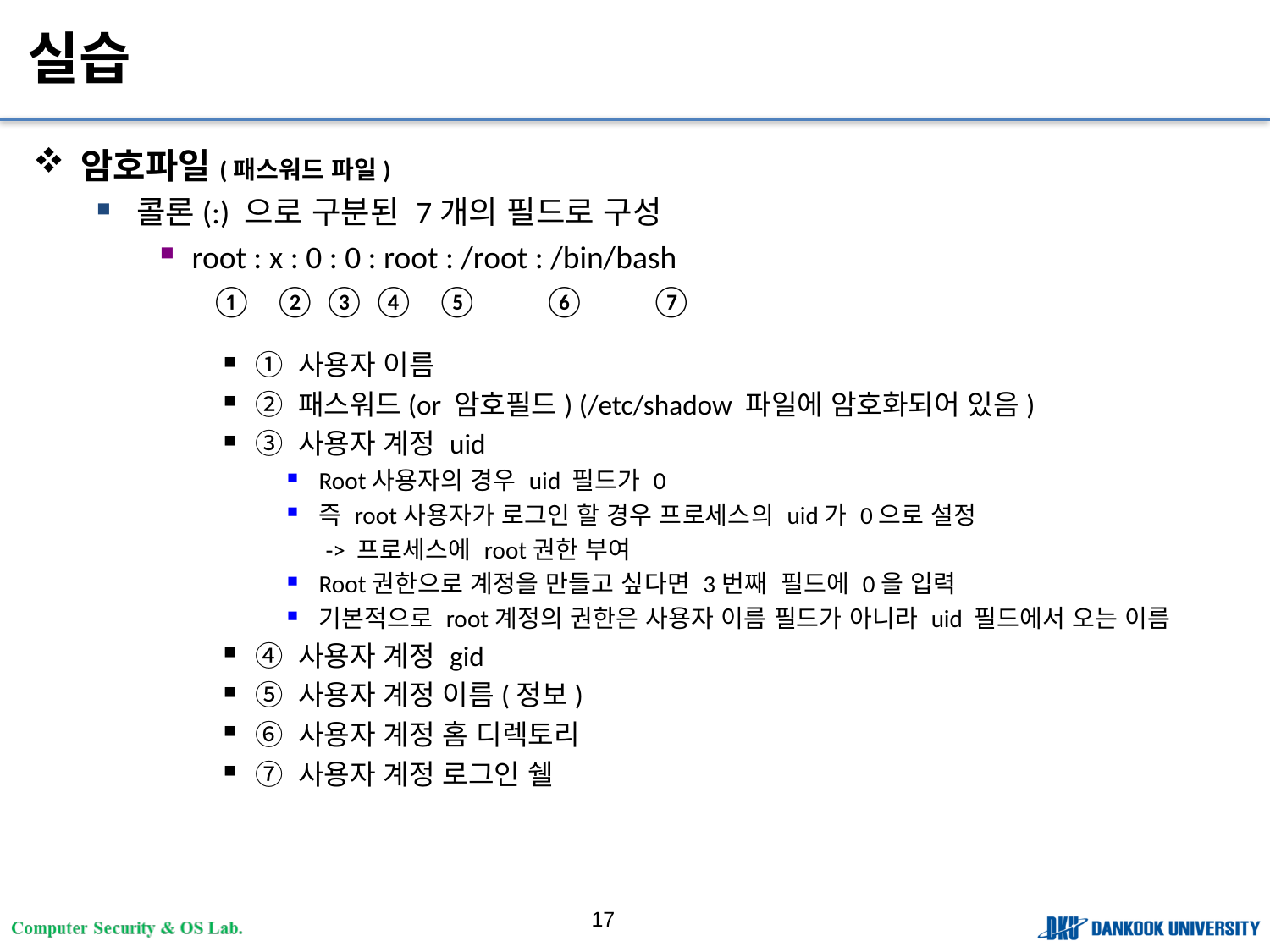

# 실습
암호파일(패스워드 파일)
콜론(:) 으로 구분된 7개의 필드로 구성
root : x : 0 : 0 : root : /root : /bin/bash
       ①   ② ③ ④   ⑤         ⑥         ⑦
① 사용자 이름
② 패스워드(or 암호필드) (/etc/shadow 파일에 암호화되어 있음)
③ 사용자 계정 uid
Root사용자의 경우 uid 필드가 0
즉 root사용자가 로그인 할 경우 프로세스의 uid가 0으로 설정
       -> 프로세스에 root권한 부여
Root권한으로 계정을 만들고 싶다면 3번째  필드에 0을 입력
기본적으로 root계정의 권한은 사용자 이름 필드가 아니라 uid 필드에서 오는 이름
④ 사용자 계정 gid
⑤ 사용자 계정 이름(정보)
⑥ 사용자 계정 홈 디렉토리
⑦ 사용자 계정 로그인 쉘
17